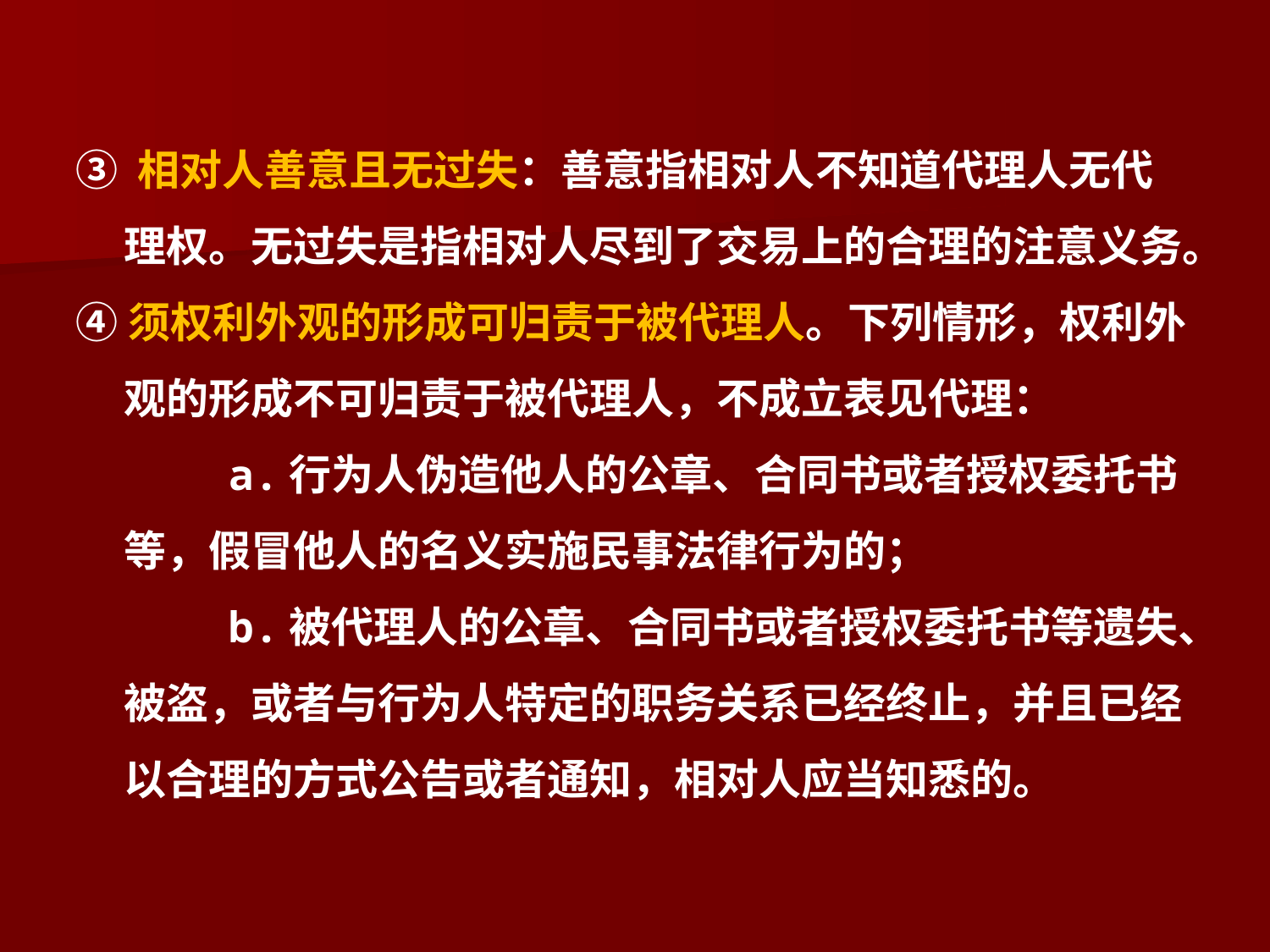

#
③ 相对人善意且无过失：善意指相对人不知道代理人无代理权。无过失是指相对人尽到了交易上的合理的注意义务。
④须权利外观的形成可归责于被代理人。下列情形，权利外观的形成不可归责于被代理人，不成立表见代理：
      a.行为人伪造他人的公章、合同书或者授权委托书等，假冒他人的名义实施民事法律行为的；
      b.被代理人的公章、合同书或者授权委托书等遗失、被盗，或者与行为人特定的职务关系已经终止，并且已经以合理的方式公告或者通知，相对人应当知悉的。